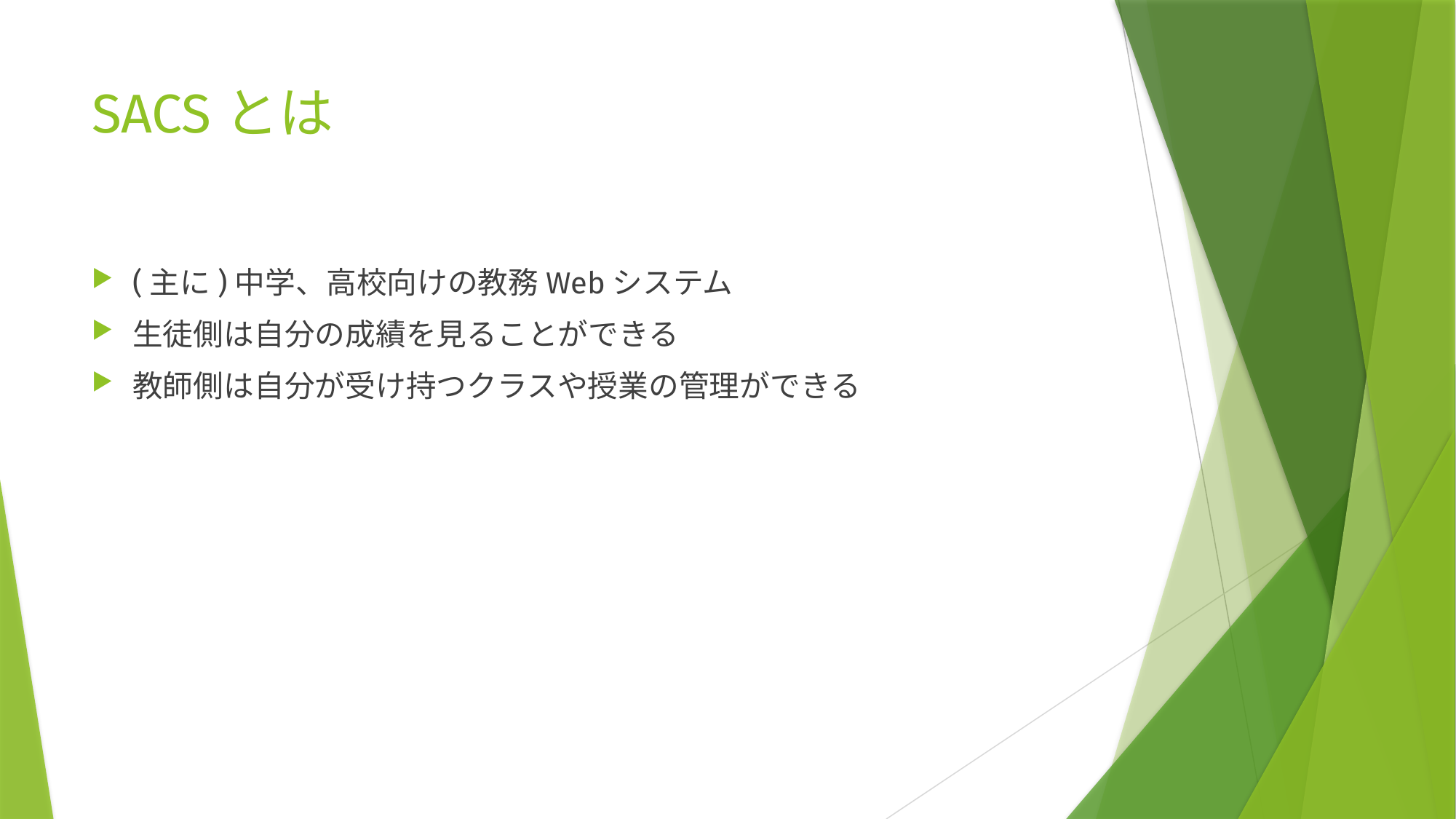

# SACSとは
(主に)中学、高校向けの教務Webシステム
生徒側は自分の成績を見ることができる
教師側は自分が受け持つクラスや授業の管理ができる